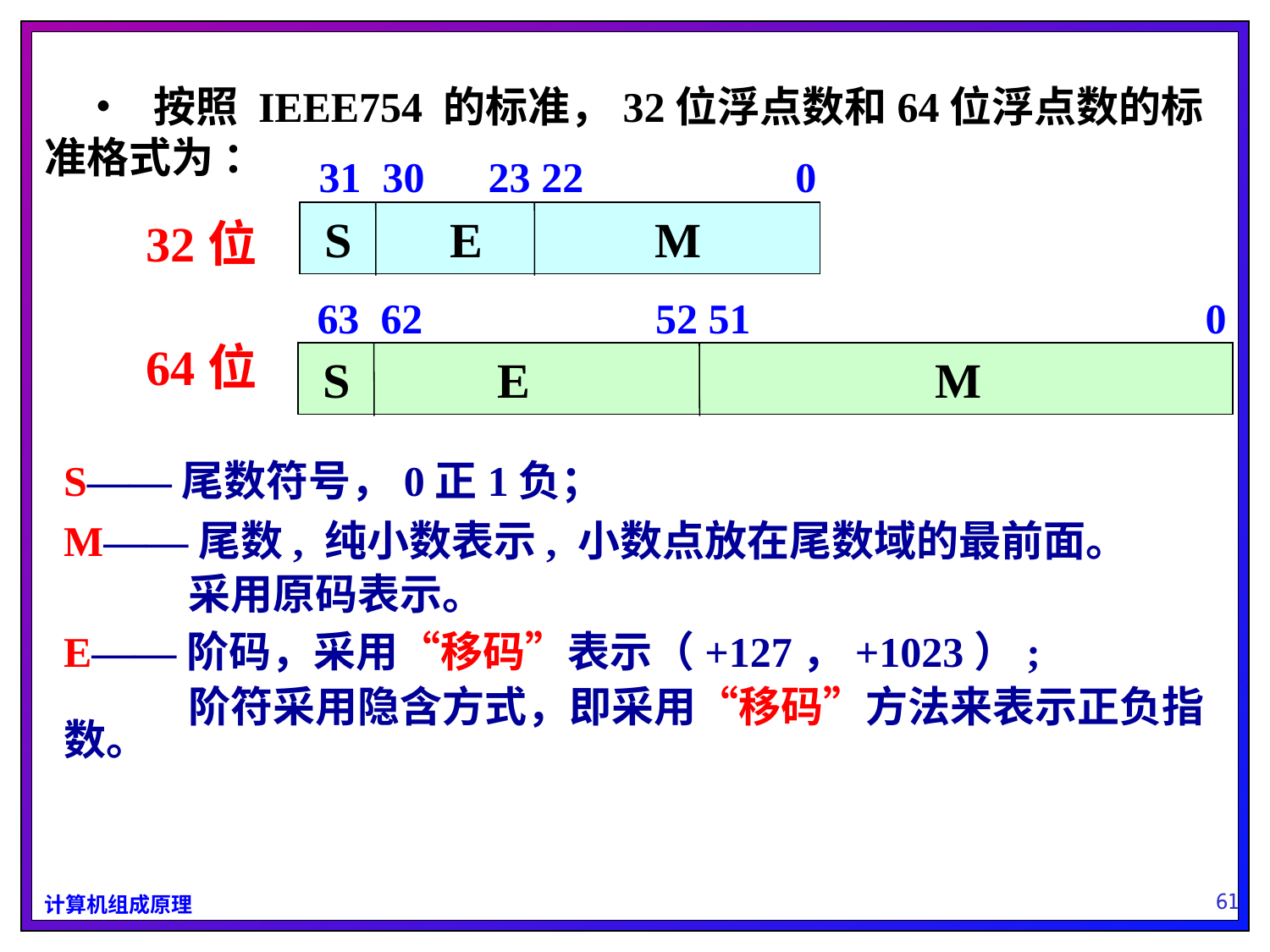

•  按照 IEEE754 的标准，32位浮点数和64位浮点数的标准格式为 ：
31  30      23 22                    0
 S        E              M

32位
63  62                      52 51                                           0
64位
 S            E                                 M

S——尾数符号，0正1负；
M——尾数, 纯小数表示, 小数点放在尾数域的最前面。
            采用原码表示。
E——阶码，采用“移码”表示（+127，+1023）;
            阶符采用隐含方式，即采用“移码”方法来表示正负指数。